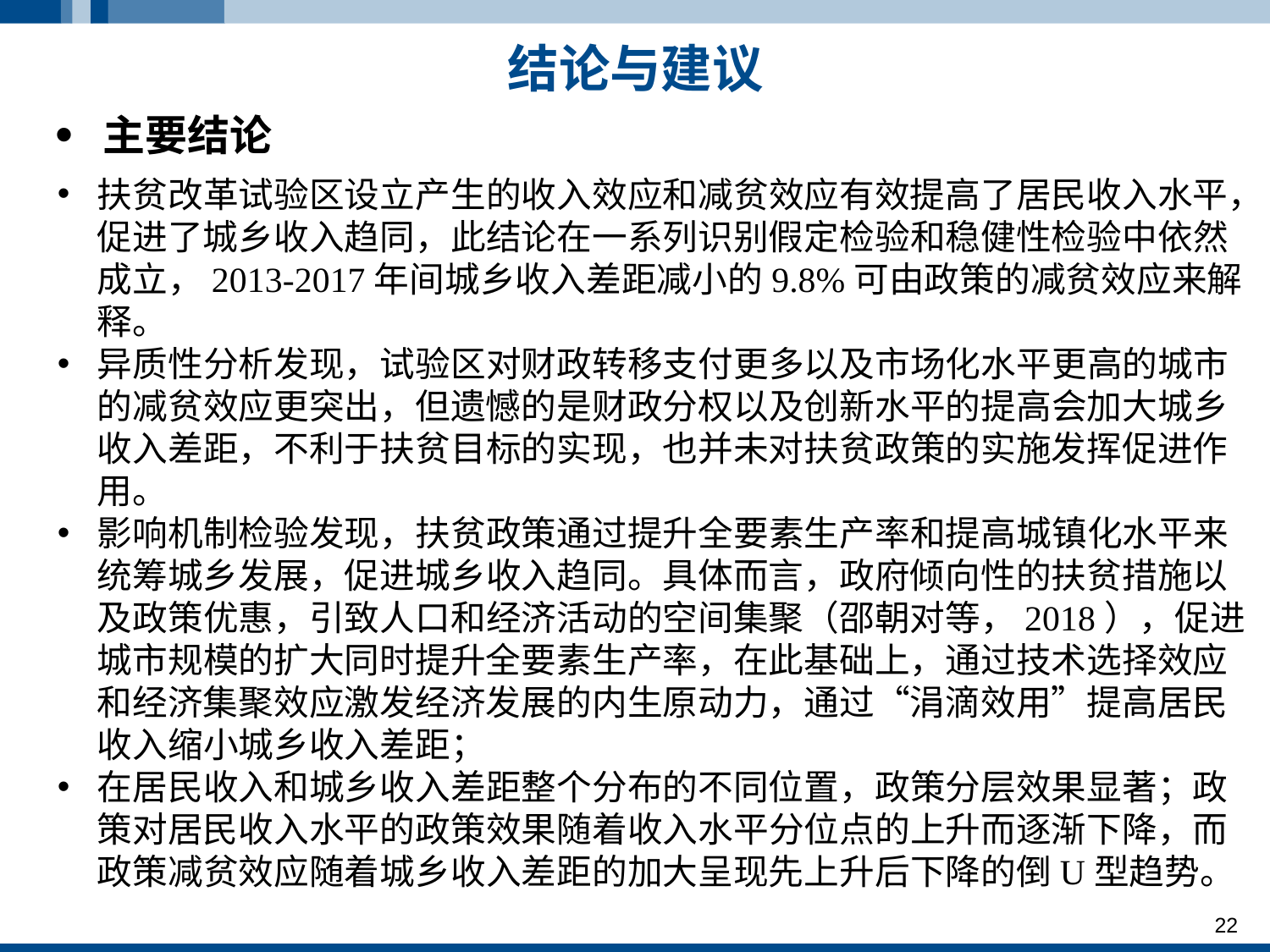

# 结论与建议
主要结论
扶贫改革试验区设立产生的收入效应和减贫效应有效提高了居民收入水平，促进了城乡收入趋同，此结论在一系列识别假定检验和稳健性检验中依然成立，2013-2017年间城乡收入差距减小的9.8%可由政策的减贫效应来解释。
异质性分析发现，试验区对财政转移支付更多以及市场化水平更高的城市的减贫效应更突出，但遗憾的是财政分权以及创新水平的提高会加大城乡收入差距，不利于扶贫目标的实现，也并未对扶贫政策的实施发挥促进作用。
影响机制检验发现，扶贫政策通过提升全要素生产率和提高城镇化水平来统筹城乡发展，促进城乡收入趋同。具体而言，政府倾向性的扶贫措施以及政策优惠，引致人口和经济活动的空间集聚（邵朝对等，2018），促进城市规模的扩大同时提升全要素生产率，在此基础上，通过技术选择效应和经济集聚效应激发经济发展的内生原动力，通过“涓滴效用”提高居民收入缩小城乡收入差距；
在居民收入和城乡收入差距整个分布的不同位置，政策分层效果显著；政策对居民收入水平的政策效果随着收入水平分位点的上升而逐渐下降，而政策减贫效应随着城乡收入差距的加大呈现先上升后下降的倒U型趋势。
22